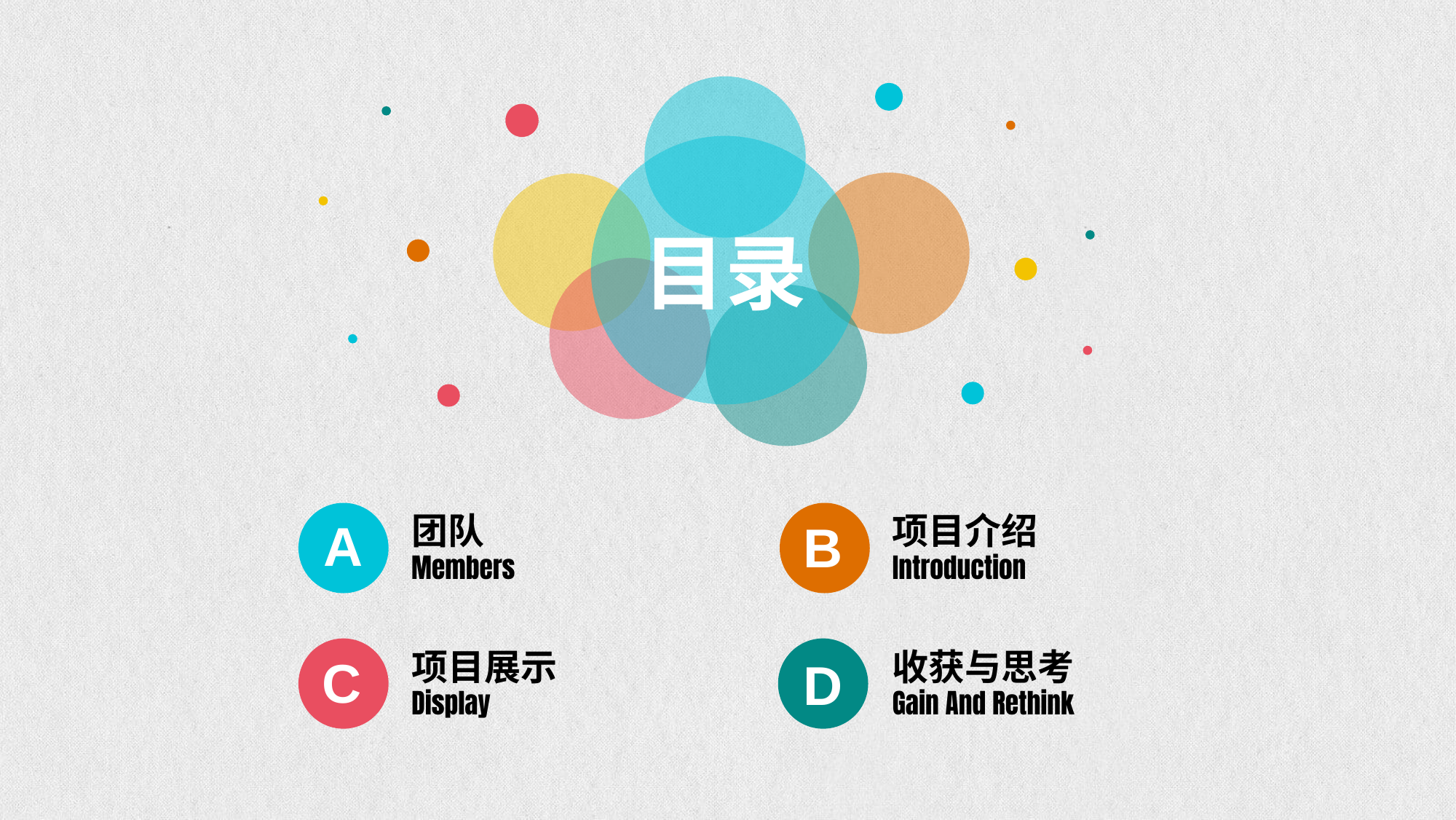

目录

A
团队
Members

B
项目介绍
Introduction

C
项目展示
Display

D
收获与思考
Gain And Rethink